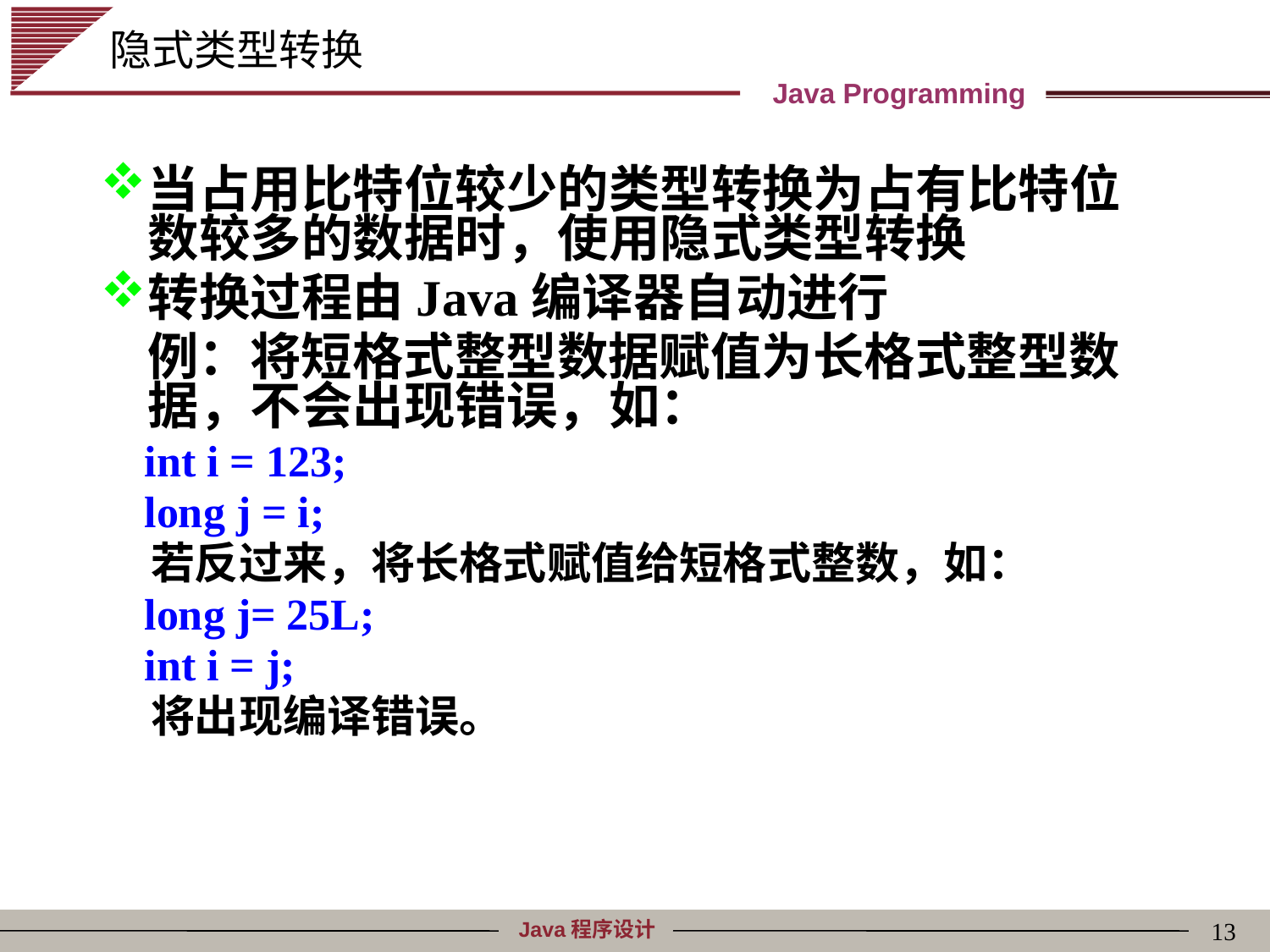

# 隐式类型转换
当占用比特位较少的类型转换为占有比特位数较多的数据时，使用隐式类型转换
转换过程由Java编译器自动进行
   例：将短格式整型数据赋值为长格式整型数据，不会出现错误，如：
    int i = 123;
    long j = i;
    若反过来，将长格式赋值给短格式整数，如：
    long j= 25L;
    int i = j;
    将出现编译错误。